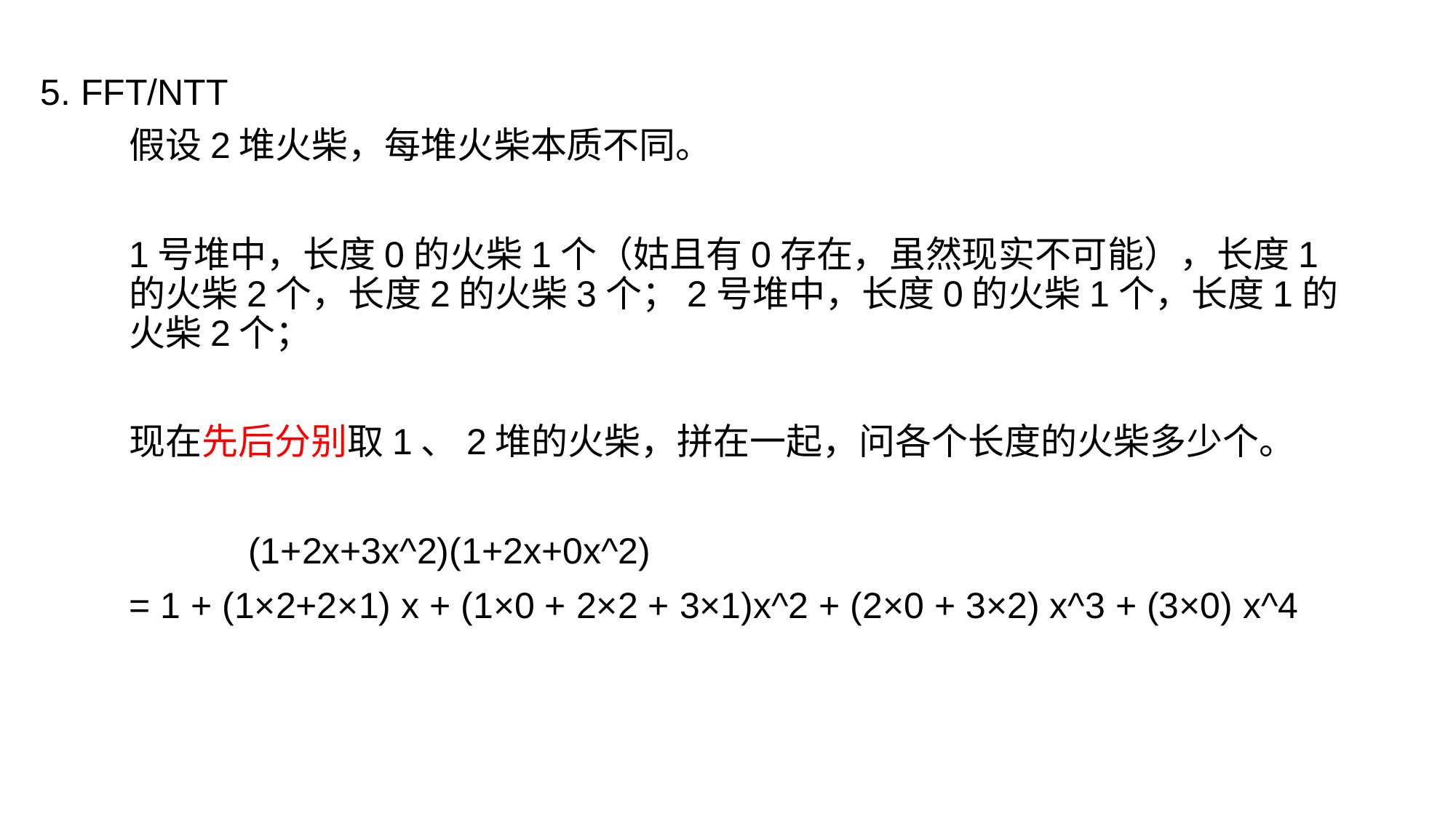

5. FFT/NTT
假设2堆火柴，每堆火柴本质不同。

1号堆中，长度0的火柴1个（姑且有0存在，虽然现实不可能），长度1的火柴2个，长度2的火柴3个；2号堆中，长度0的火柴1个，长度1的火柴2个；

现在先后分别取1、2堆的火柴，拼在一起，问各个长度的火柴多少个。

	 (1+2x+3x^2)(1+2x+0x^2)
= 1 + (1×2+2×1) x + (1×0 + 2×2 + 3×1)x^2 + (2×0 + 3×2) x^3 + (3×0) x^4